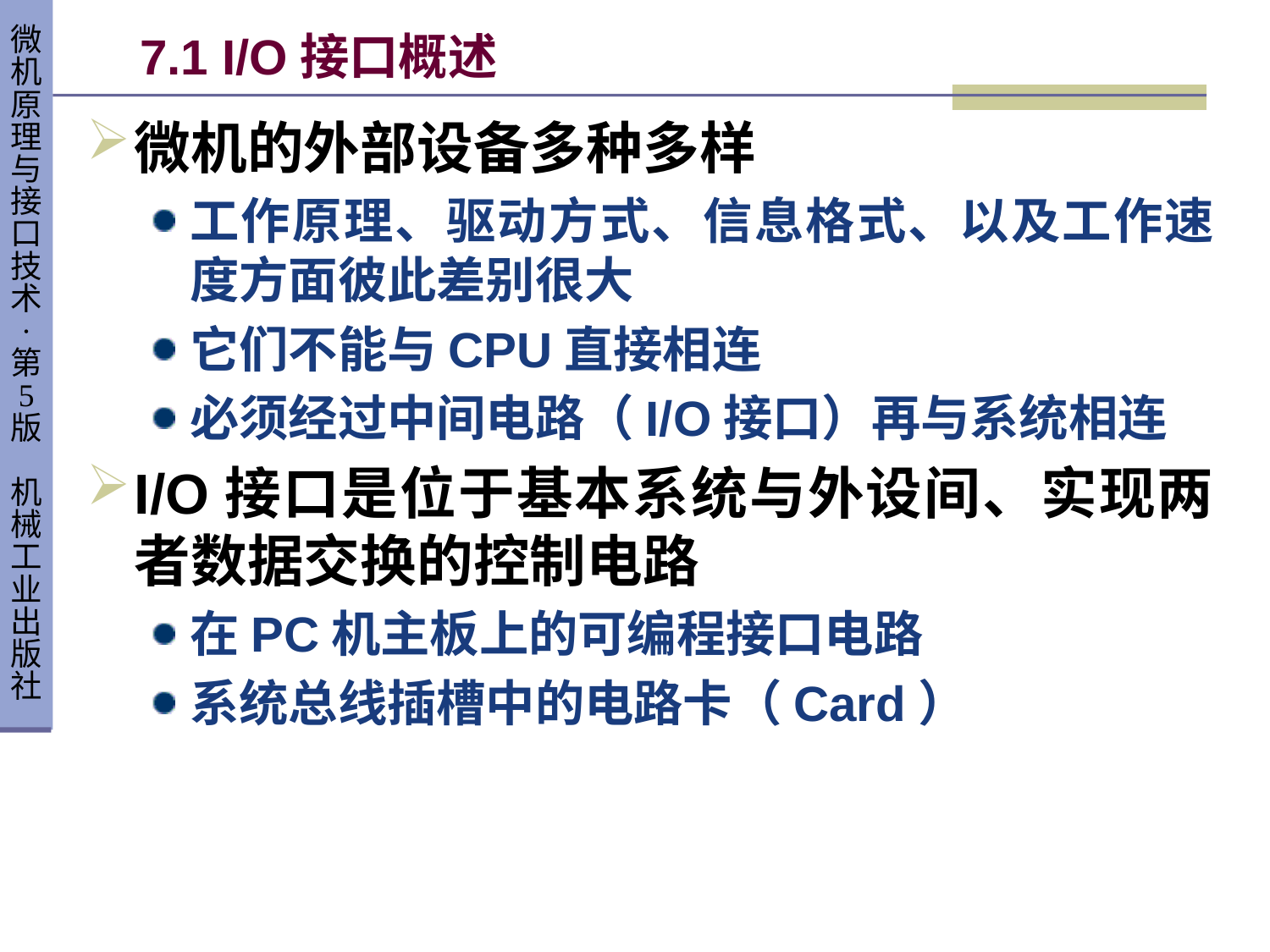

# 7.1 I/O接口概述
微机的外部设备多种多样
工作原理、驱动方式、信息格式、以及工作速度方面彼此差别很大
它们不能与CPU直接相连
必须经过中间电路（I/O接口）再与系统相连
I/O接口是位于基本系统与外设间、实现两者数据交换的控制电路
在PC机主板上的可编程接口电路
系统总线插槽中的电路卡（Card）